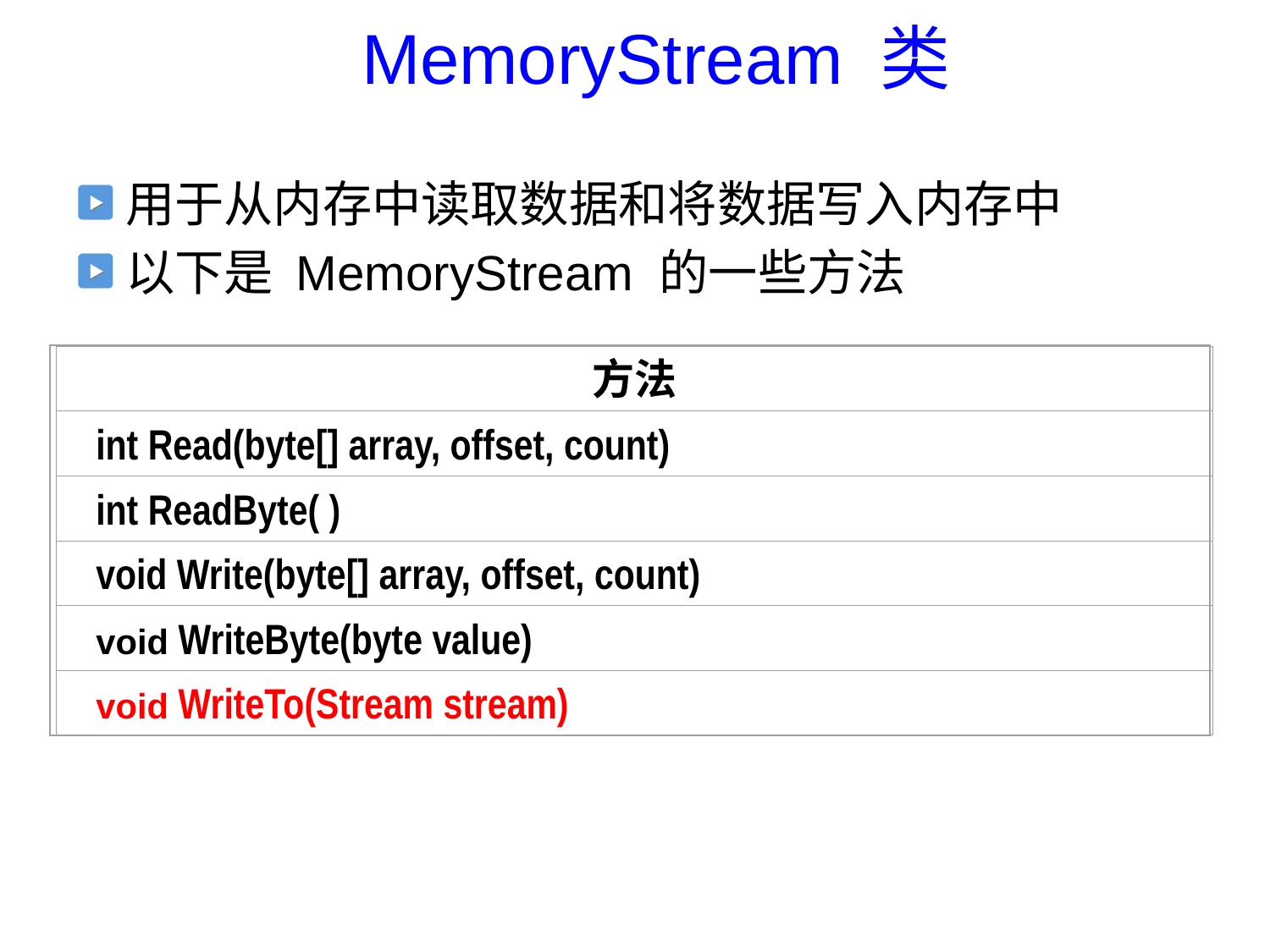

MemoryStream 类
用于从内存中读取数据和将数据写入内存中
以下是 MemoryStream 的一些方法

方法

int Read(byte[] array, offset, count)

int ReadByte( )

void Write(byte[] array, offset, count)

void WriteByte(byte value)

void WriteTo(Stream stream)